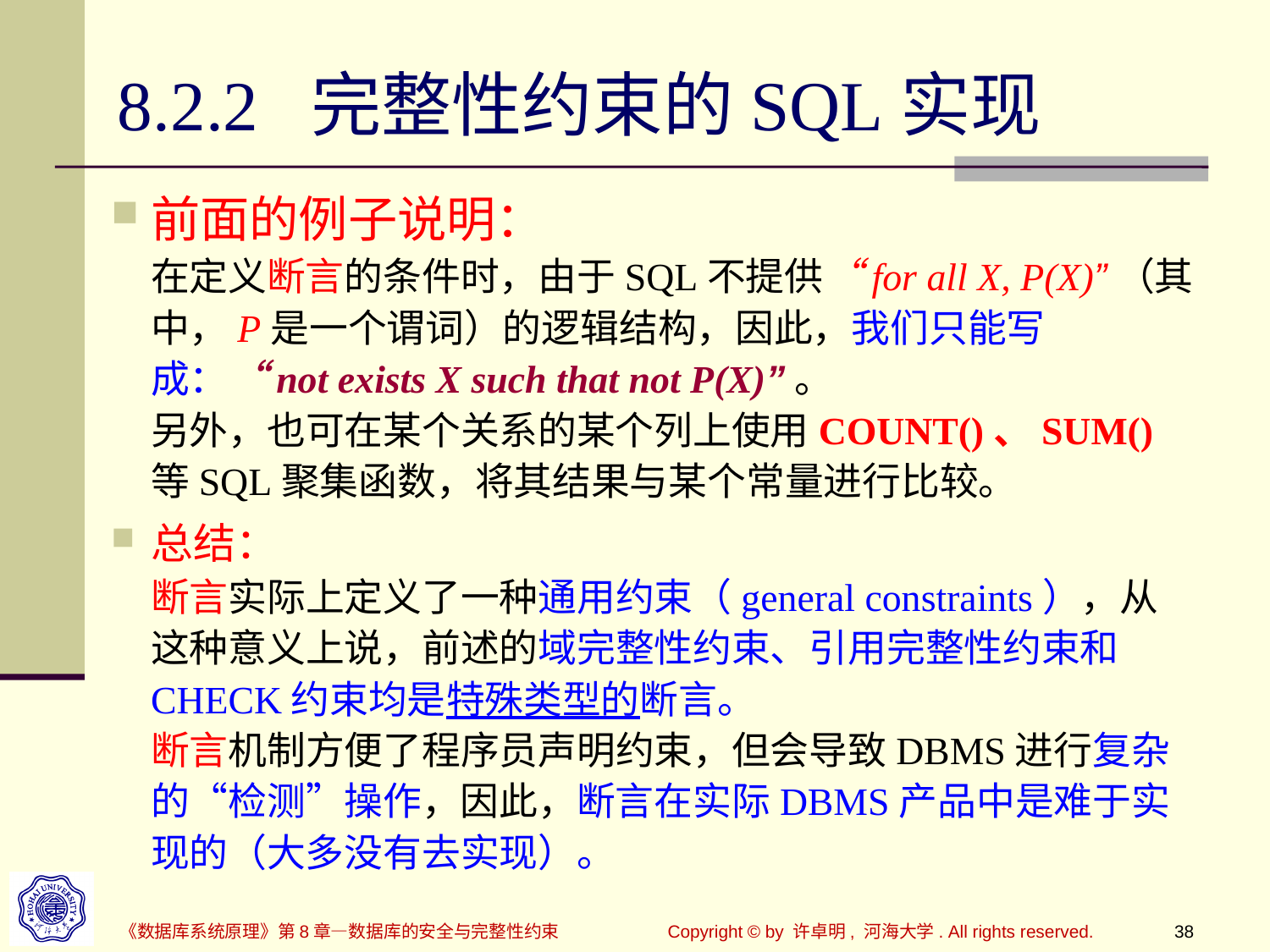

# 8.2.2  完整性约束的SQL实现
前面的例子说明：
在定义断言的条件时，由于SQL不提供“for all X, P(X)”（其中，P是一个谓词）的逻辑结构，因此，我们只能写成：“not exists X such that not P(X)”。
另外，也可在某个关系的某个列上使用COUNT()、SUM()等SQL聚集函数，将其结果与某个常量进行比较。
总结：
断言实际上定义了一种通用约束（general constraints），从这种意义上说，前述的域完整性约束、引用完整性约束和CHECK约束均是特殊类型的断言。
断言机制方便了程序员声明约束，但会导致DBMS进行复杂的“检测”操作，因此，断言在实际DBMS产品中是难于实现的（大多没有去实现）。
《数据库系统原理》第8章—数据库的安全与完整性约束
Copyright © by 许卓明, 河海大学. All rights reserved.
38